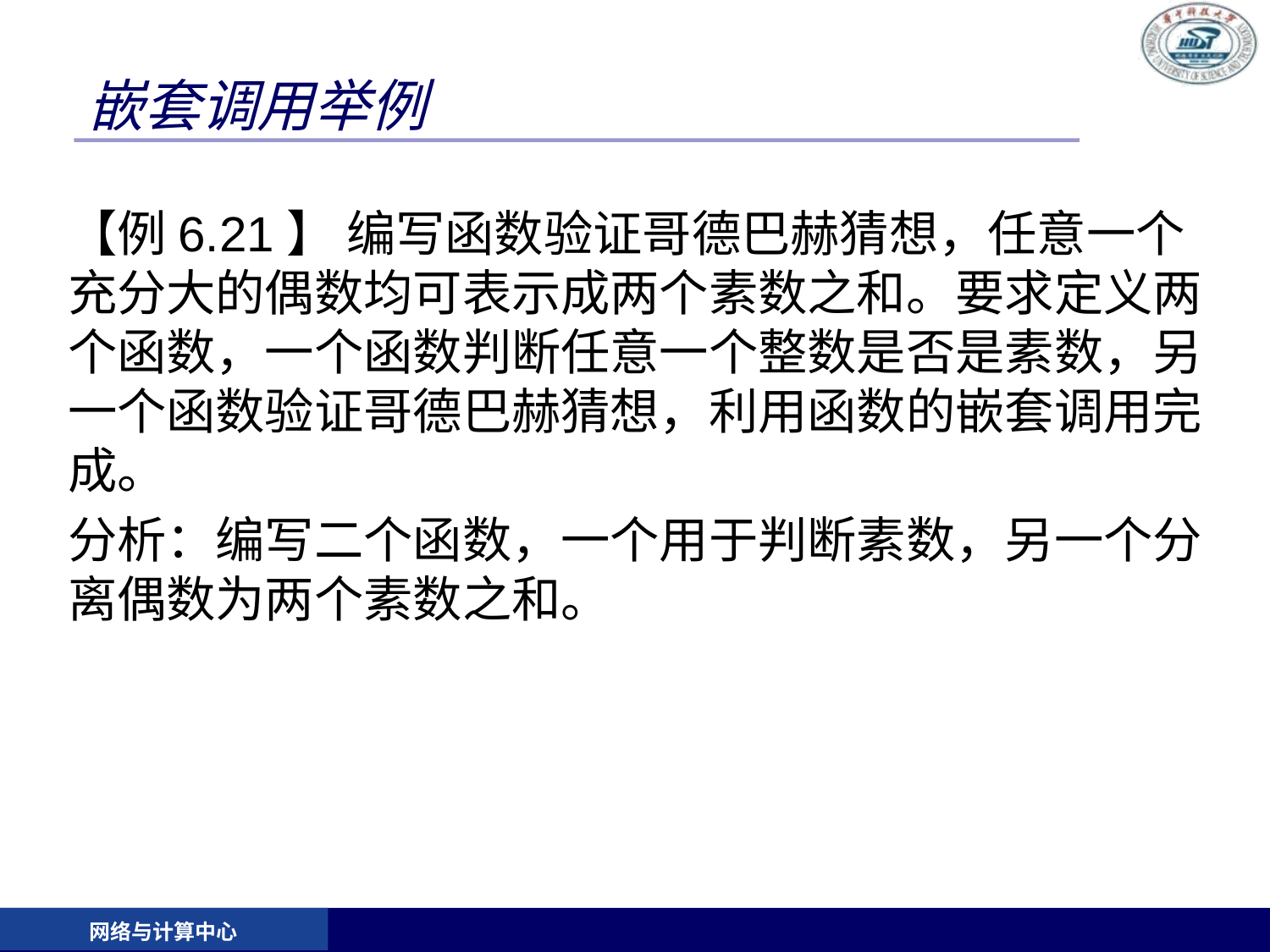

# 嵌套调用举例
【例6.21】 编写函数验证哥德巴赫猜想，任意一个充分大的偶数均可表示成两个素数之和。要求定义两个函数，一个函数判断任意一个整数是否是素数，另一个函数验证哥德巴赫猜想，利用函数的嵌套调用完成。
分析：编写二个函数，一个用于判断素数，另一个分离偶数为两个素数之和。
网络与计算中心